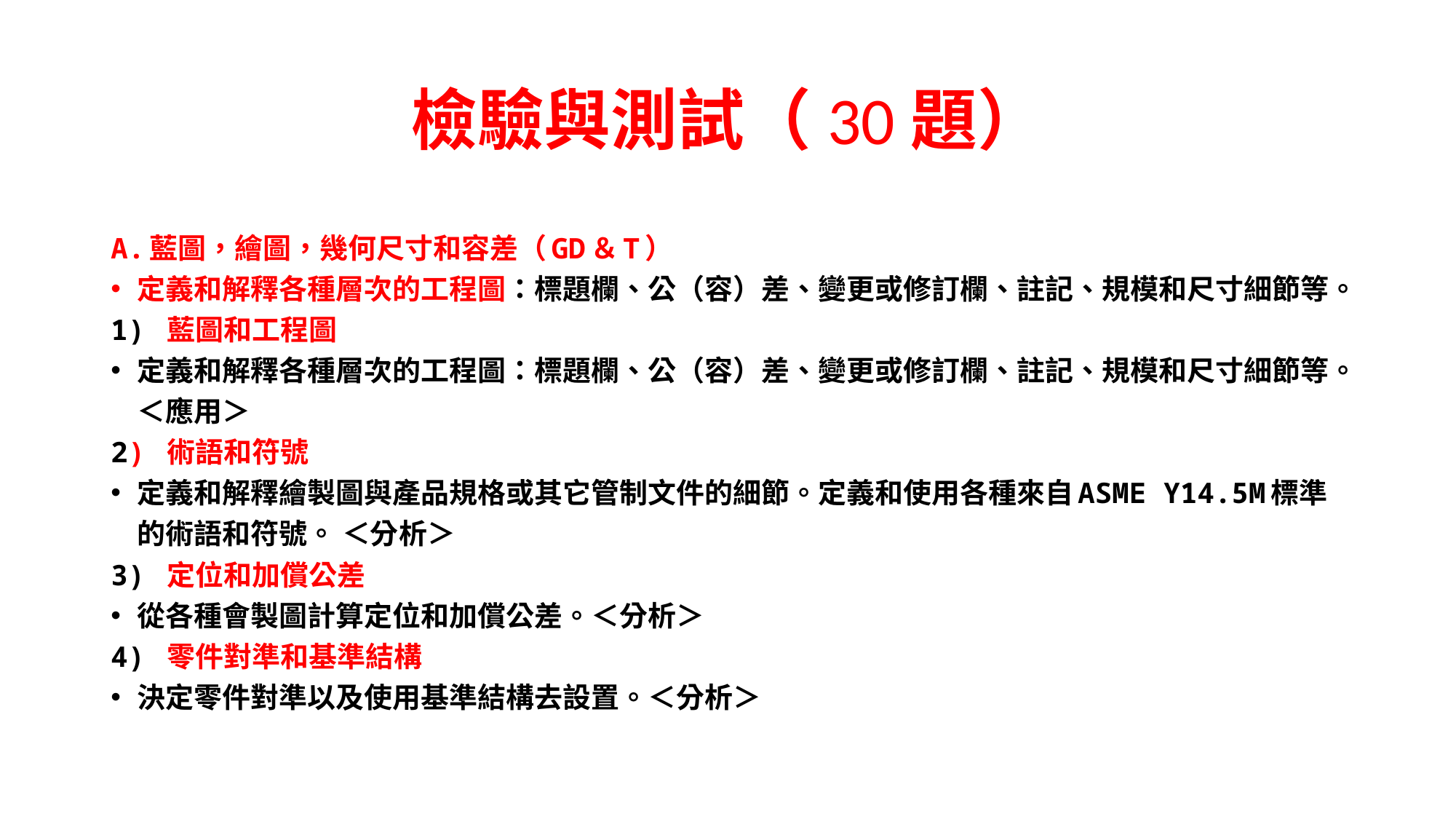

# 檢驗與測試（30題）
A.藍圖，繪圖，幾何尺寸和容差（GD＆T）
定義和解釋各種層次的工程圖：標題欄、公（容）差、變更或修訂欄、註記、規模和尺寸細節等。
1) 藍圖和工程圖
定義和解釋各種層次的工程圖：標題欄、公（容）差、變更或修訂欄、註記、規模和尺寸細節等。＜應用＞
2) 術語和符號
定義和解釋繪製圖與產品規格或其它管制文件的細節。定義和使用各種來自ASME Y14.5M標準的術語和符號。 ＜分析＞
3) 定位和加償公差
從各種會製圖計算定位和加償公差。＜分析＞
4) 零件對準和基準結構
決定零件對準以及使用基準結構去設置。＜分析＞